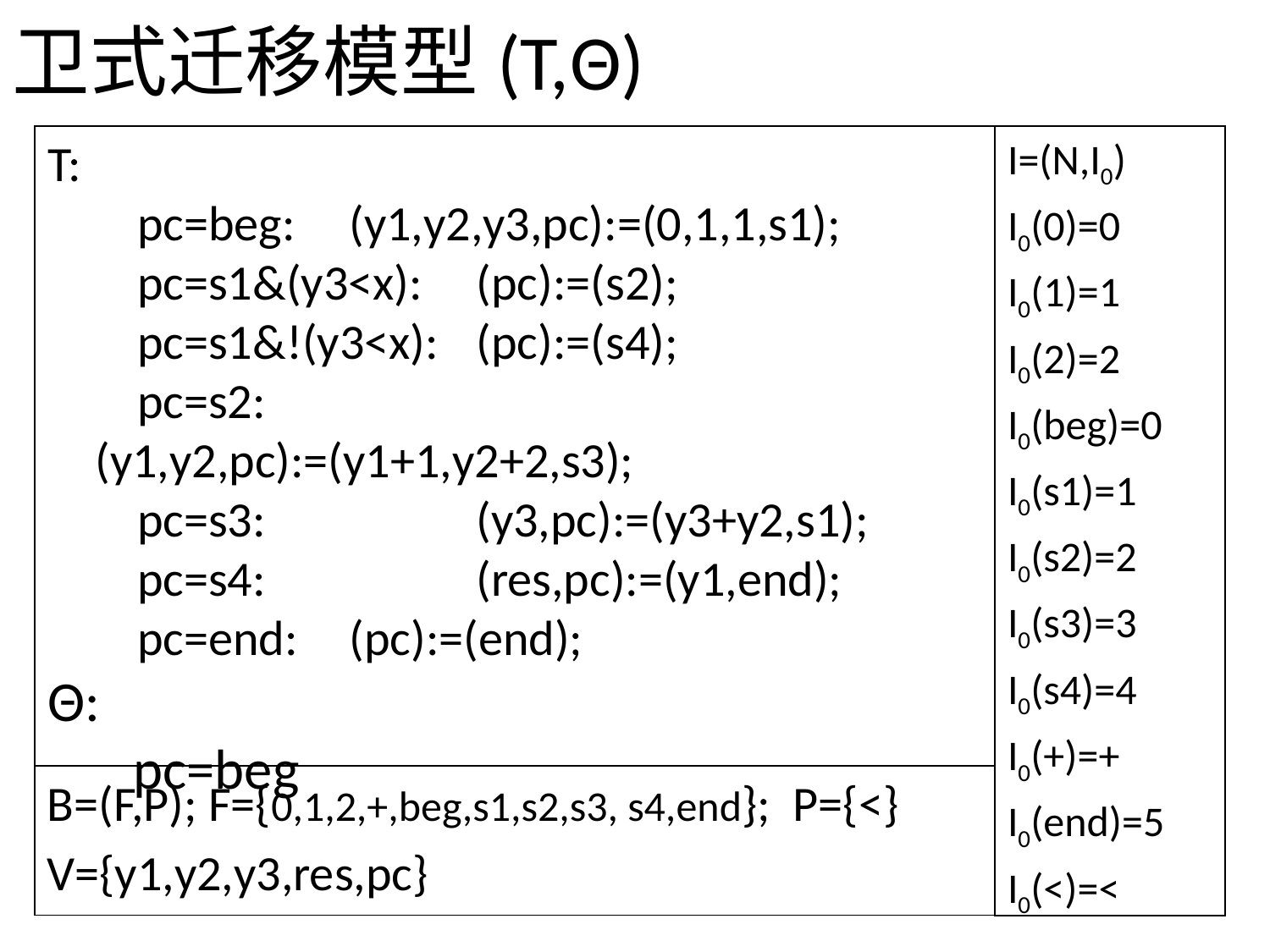

卫式迁移模型(T,Θ)
T:
        pc=beg:    	(y1,y2,y3,pc):=(0,1,1,s1);
        pc=s1&(y3<x):  	(pc):=(s2);
        pc=s1&!(y3<x):  	(pc):=(s4);
        pc=s2:  		(y1,y2,pc):=(y1+1,y2+2,s3);
        pc=s3:  		(y3,pc):=(y3+y2,s1);
        pc=s4:  		(res,pc):=(y1,end);
        pc=end:  	(pc):=(end);
Θ:
	   pc=beg
I=(N,I0)
I0(0)=0
I0(1)=1
I0(2)=2
I0(beg)=0
I0(s1)=1
I0(s2)=2
I0(s3)=3
I0(s4)=4
I0(+)=+
I0(end)=5
I0(<)=<
B=(F,P); F={0,1,2,+,beg,s1,s2,s3, s4,end};  P={<}
V={y1,y2,y3,res,pc}